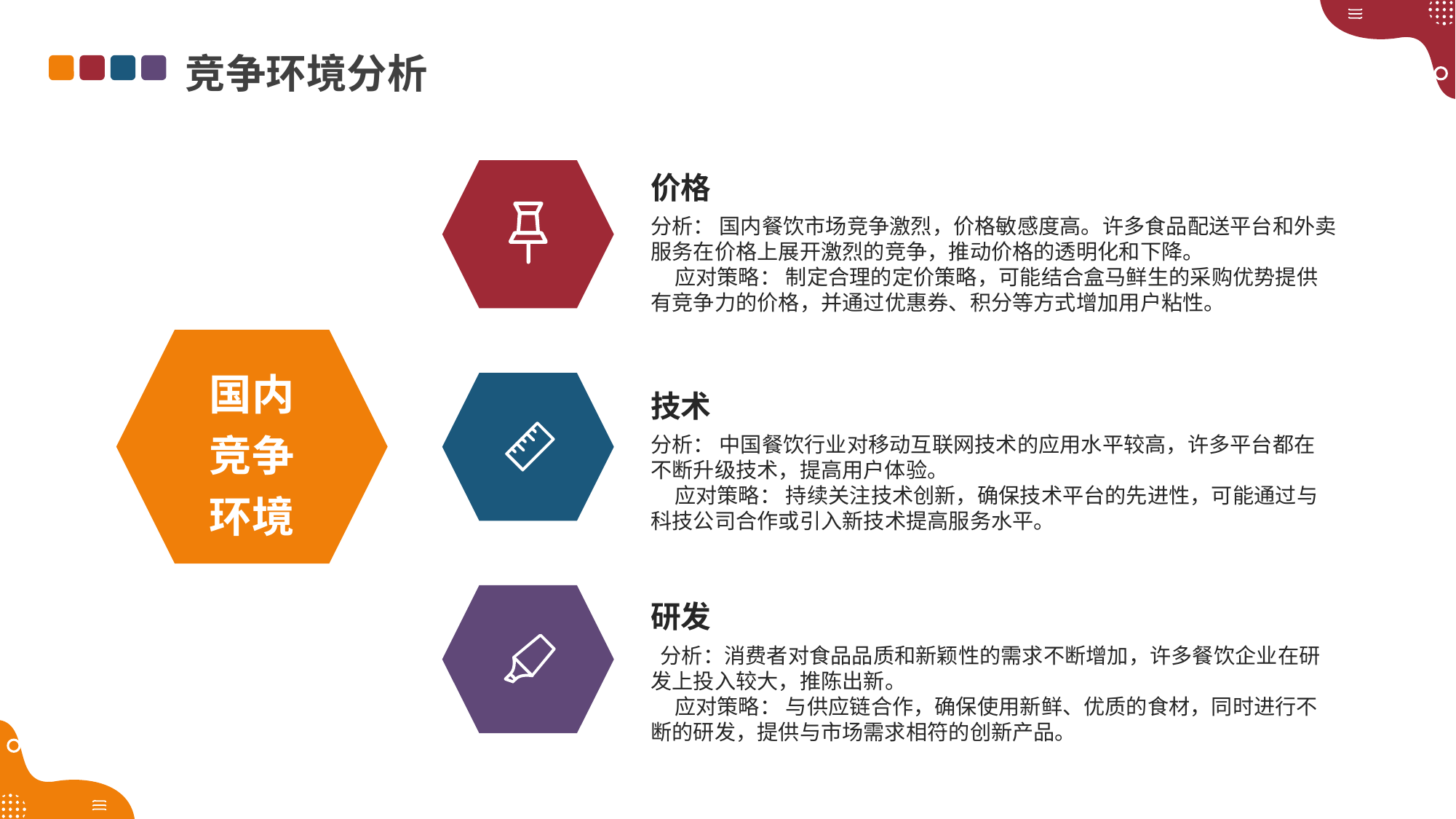

竞争环境分析

价格

分析： 国内餐饮市场竞争激烈，价格敏感度高。许多食品配送平台和外卖服务在价格上展开激烈的竞争，推动价格的透明化和下降。
    应对策略： 制定合理的定价策略，可能结合盒马鲜生的采购优势提供有竞争力的价格，并通过优惠券、积分等方式增加用户粘性。

国内竞争环境

技术

分析： 中国餐饮行业对移动互联网技术的应用水平较高，许多平台都在不断升级技术，提高用户体验。
    应对策略： 持续关注技术创新，确保技术平台的先进性，可能通过与科技公司合作或引入新技术提高服务水平。

研发

 分析：消费者对食品品质和新颖性的需求不断增加，许多餐饮企业在研发上投入较大，推陈出新。
    应对策略： 与供应链合作，确保使用新鲜、优质的食材，同时进行不断的研发，提供与市场需求相符的创新产品。